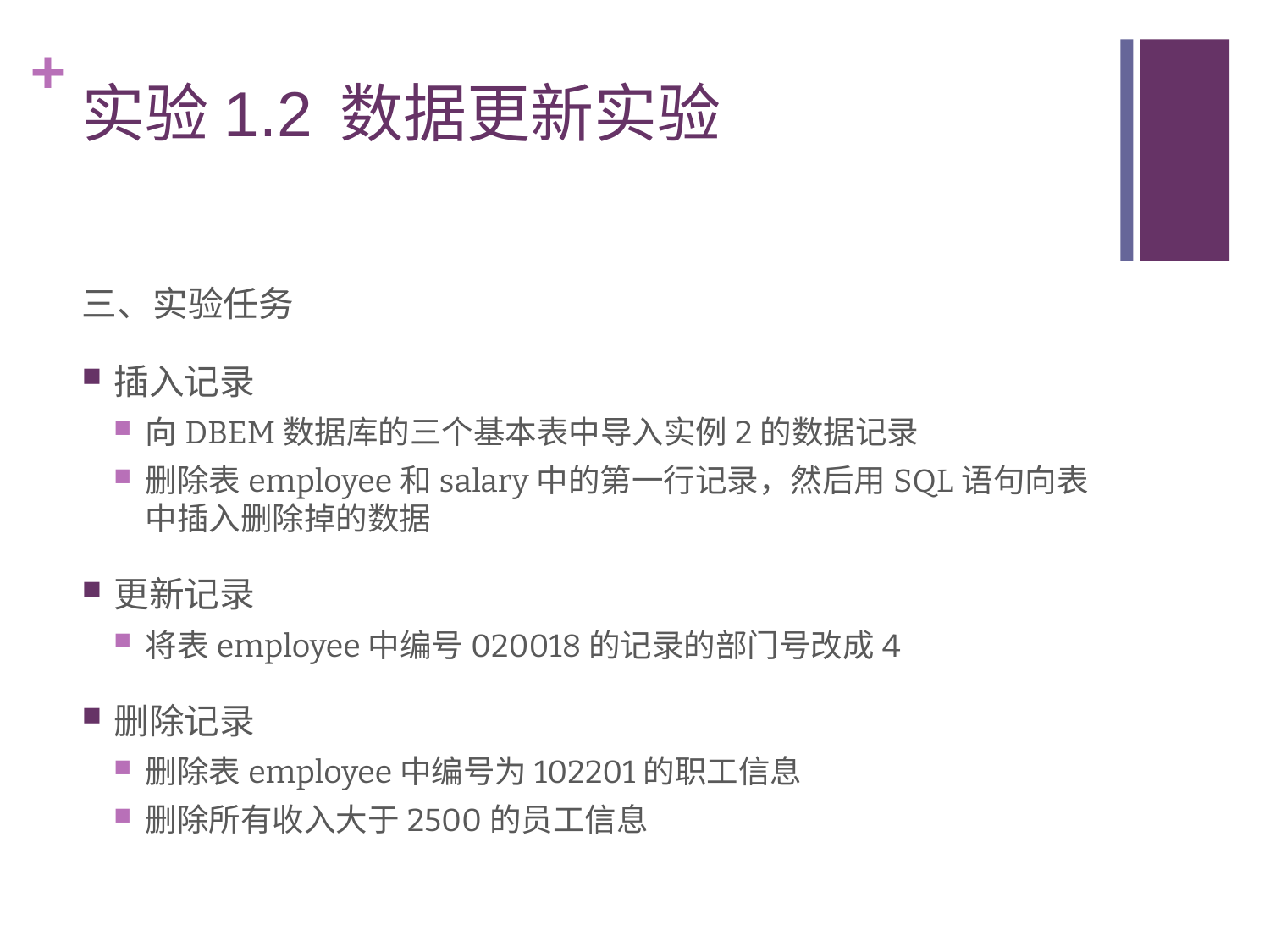

# 实验1.2 数据更新实验
三、实验任务
插入记录
向DBEM数据库的三个基本表中导入实例2的数据记录
删除表employee和salary中的第一行记录，然后用SQL语句向表中插入删除掉的数据
更新记录
将表employee中编号020018的记录的部门号改成4
删除记录
删除表employee中编号为102201的职工信息
删除所有收入大于2500的员工信息